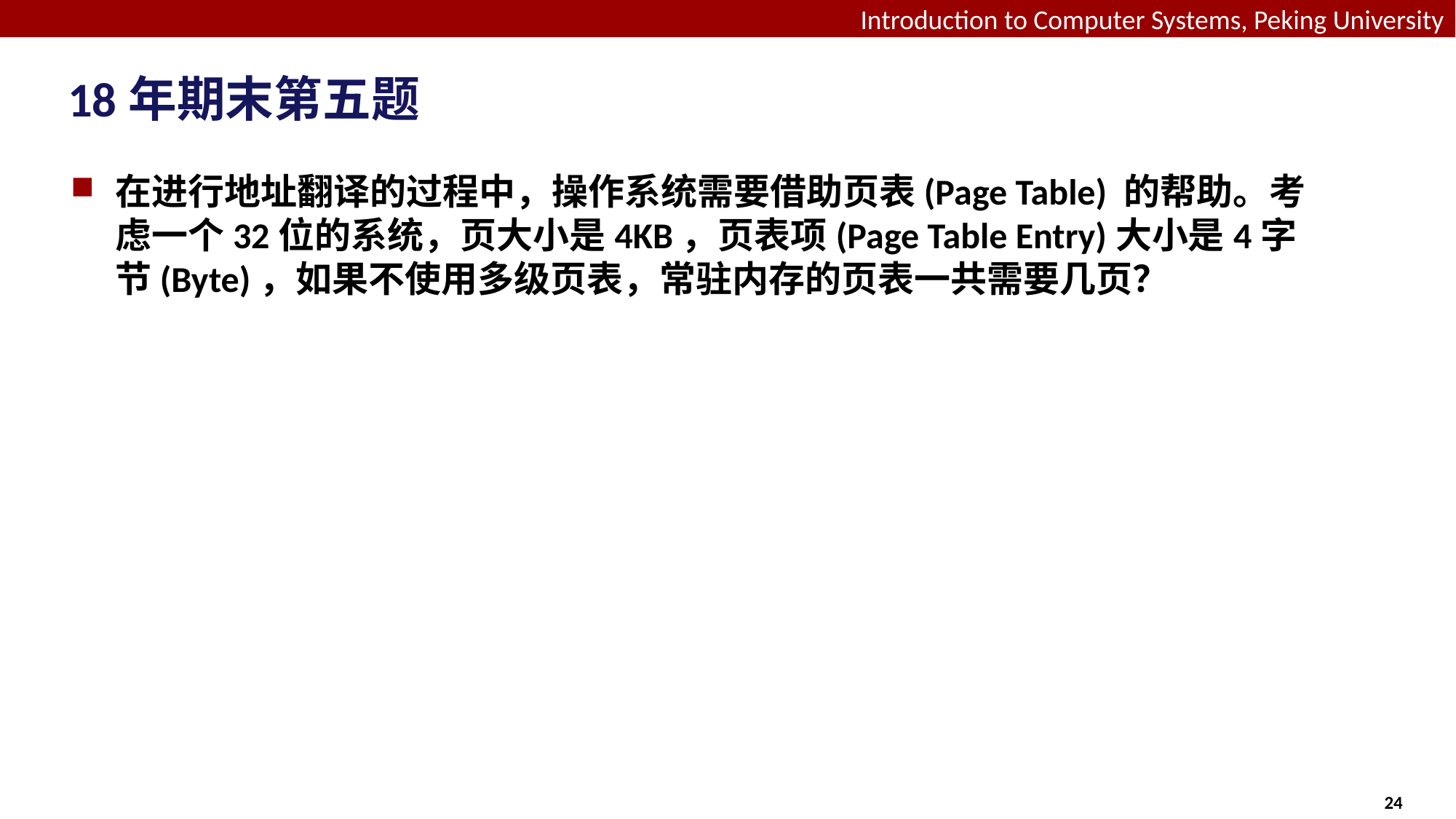

# 18年期末第五题
在进行地址翻译的过程中，操作系统需要借助页表(Page Table) 的帮助。考虑一个32位的系统，页大小是4KB，页表项(Page Table Entry)大小是4字节(Byte)，如果不使用多级页表，常驻内存的页表一共需要几页？